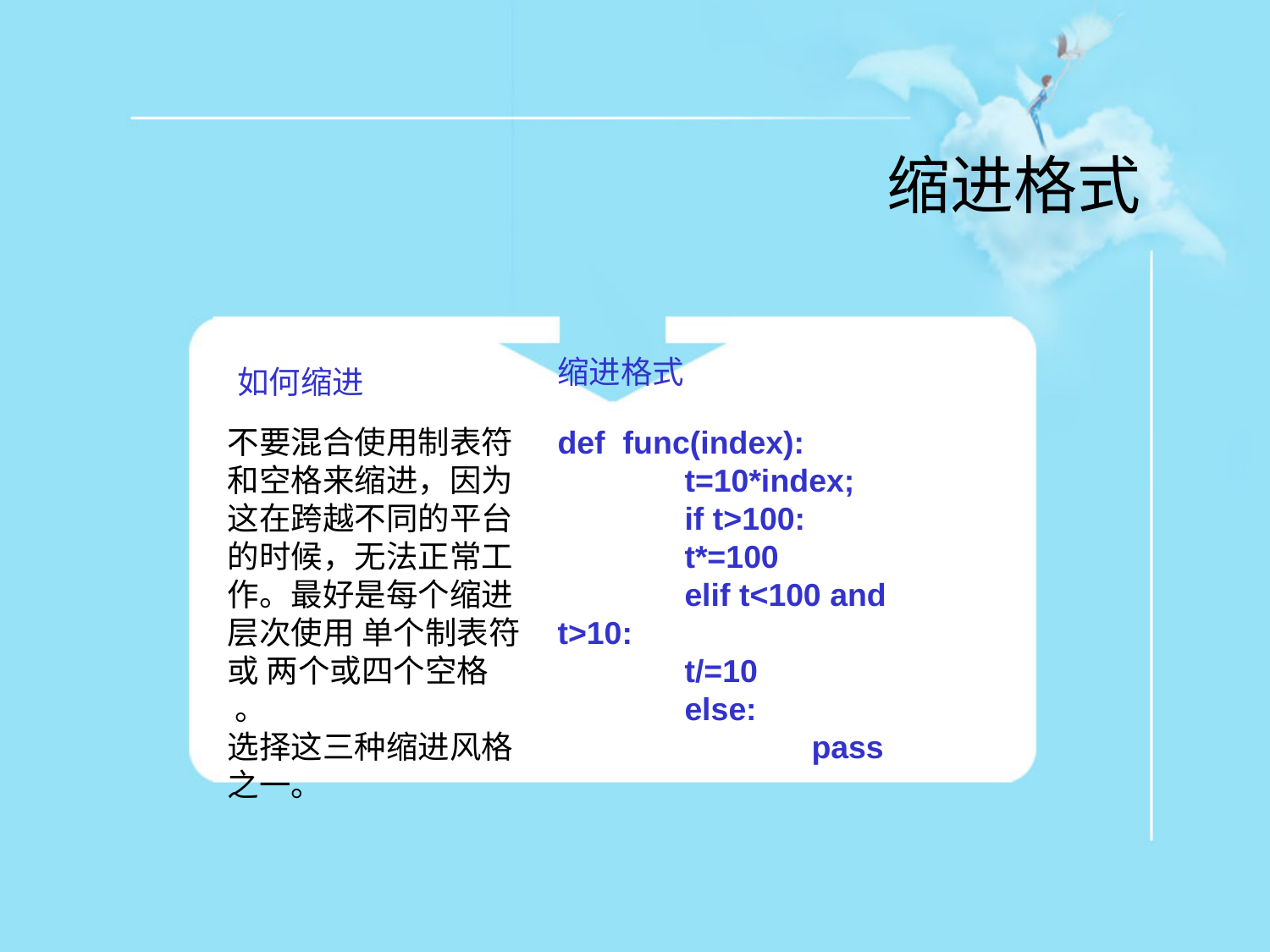

缩进格式
缩进格式
如何缩进
不要混合使用制表符和空格来缩进，因为这在跨越不同的平台的时候，无法正常工作。最好是每个缩进层次使用 单个制表符 或 两个或四个空格 。
选择这三种缩进风格之一。
def  func(index):
	t=10*index;
	if t>100:
	t*=100
	elif t<100 and t>10:
	t/=10
	else:
		pass